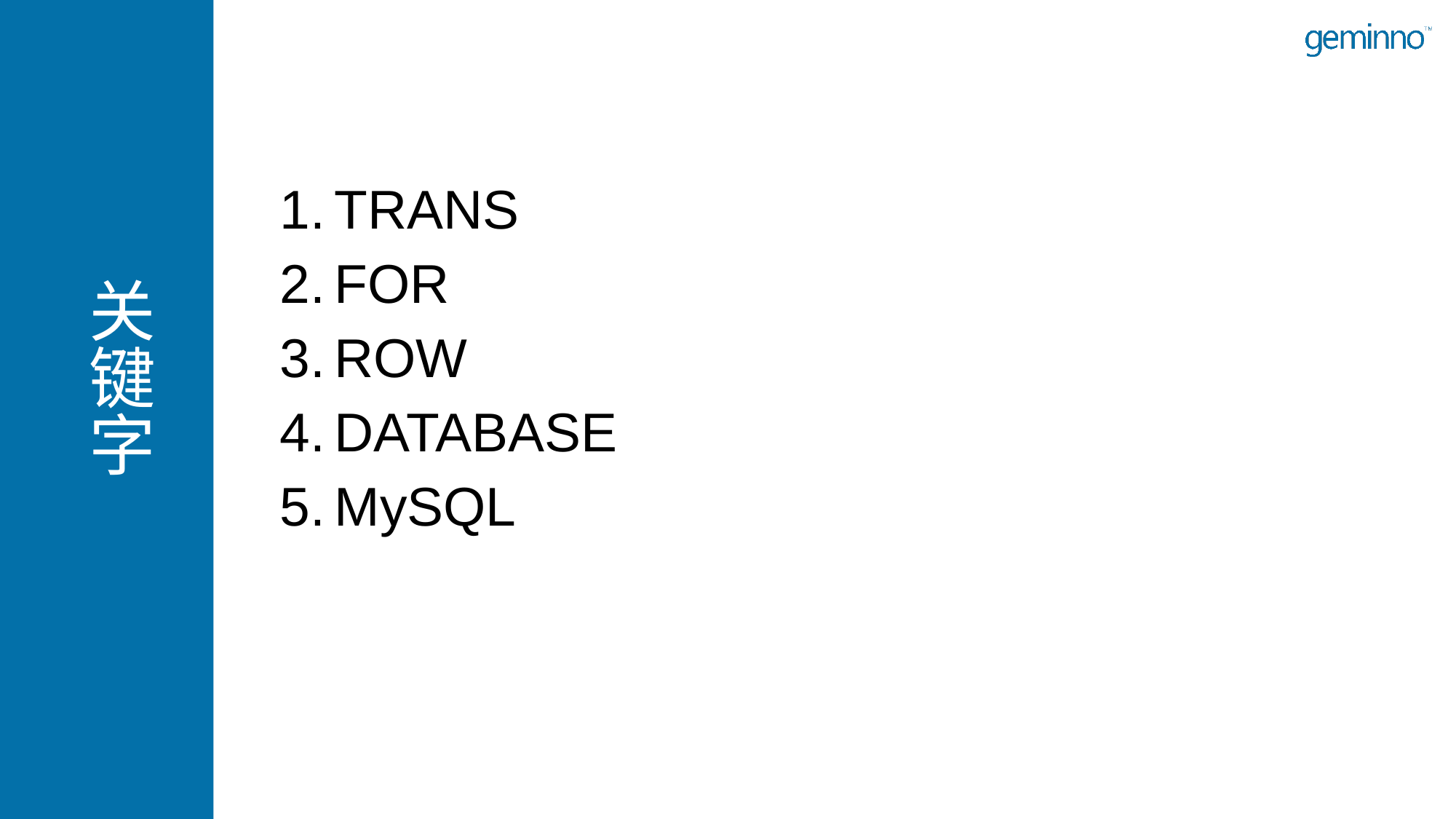

# 关键字
TRANS
FOR
ROW
DATABASE
MySQL